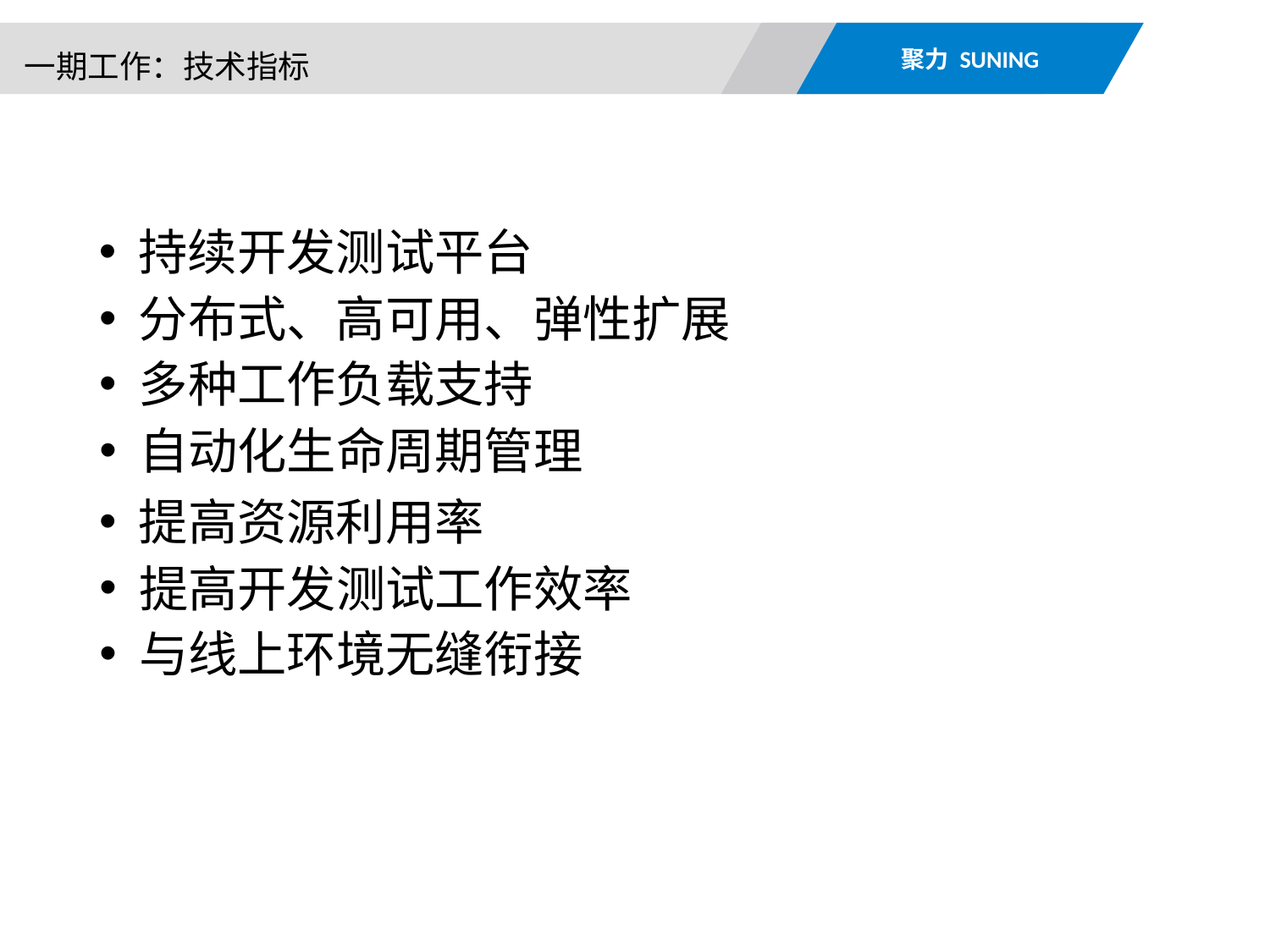

聚力 SUNING
一期工作：技术指标
持续开发测试平台
分布式、高可用、弹性扩展
多种工作负载支持
自动化生命周期管理
提高资源利用率
提高开发测试工作效率
与线上环境无缝衔接